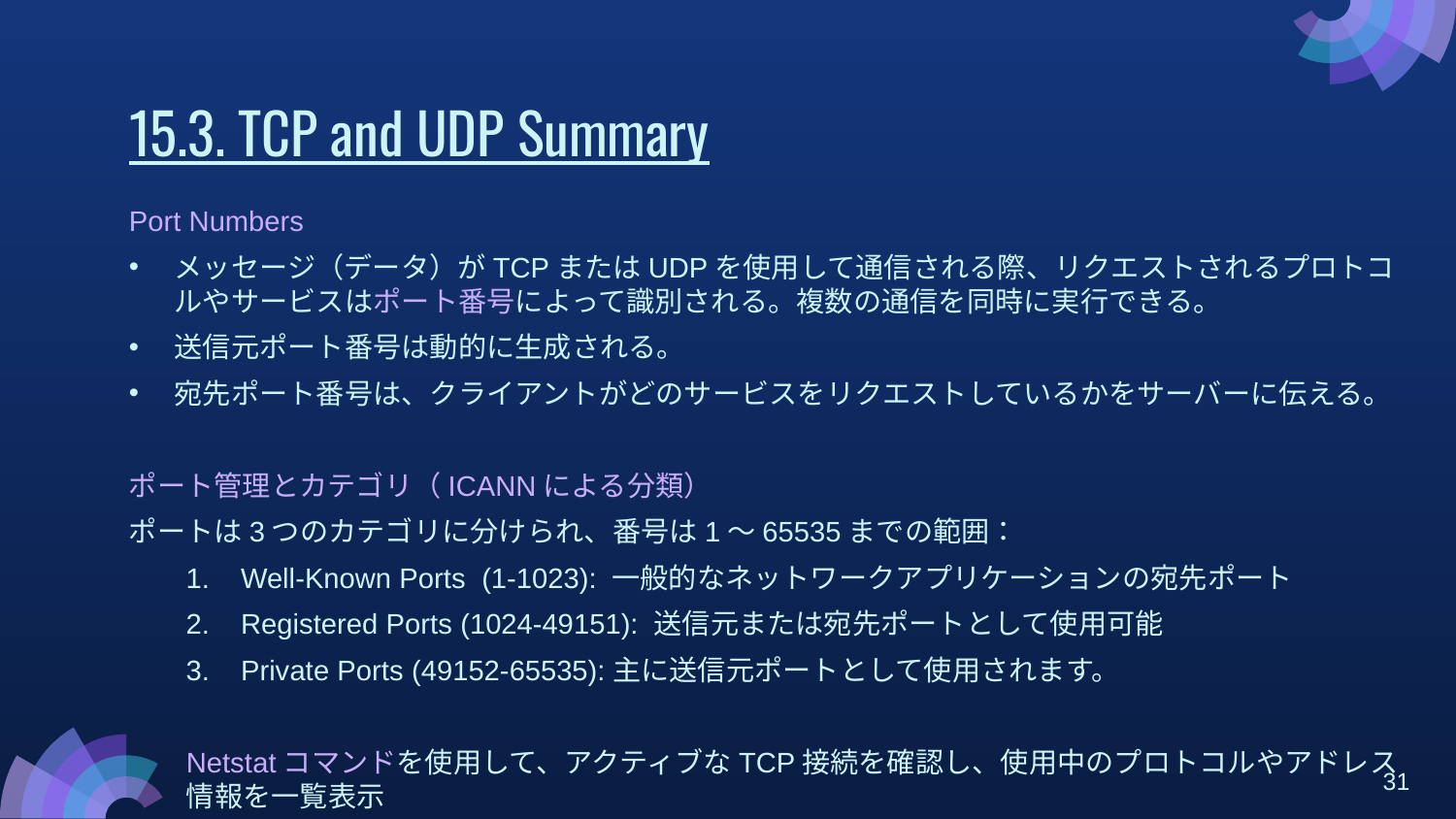

# 15.3. TCP and UDP Summary
Port Numbers
メッセージ（データ）がTCPまたはUDPを使用して通信される際、リクエストされるプロトコルやサービスはポート番号によって識別される。複数の通信を同時に実行できる。
送信元ポート番号は動的に生成される。
宛先ポート番号は、クライアントがどのサービスをリクエストしているかをサーバーに伝える。

ポート管理とカテゴリ（ICANNによる分類）
ポートは3つのカテゴリに分けられ、番号は1〜65535までの範囲：
Well-Known Ports  (1-1023): 一般的なネットワークアプリケーションの宛先ポート
Registered Ports (1024-49151): 送信元または宛先ポートとして使用可能
Private Ports (49152-65535):主に送信元ポートとして使用されます。

Netstatコマンドを使用して、アクティブなTCP接続を確認し、使用中のプロトコルやアドレス情報を一覧表示
31